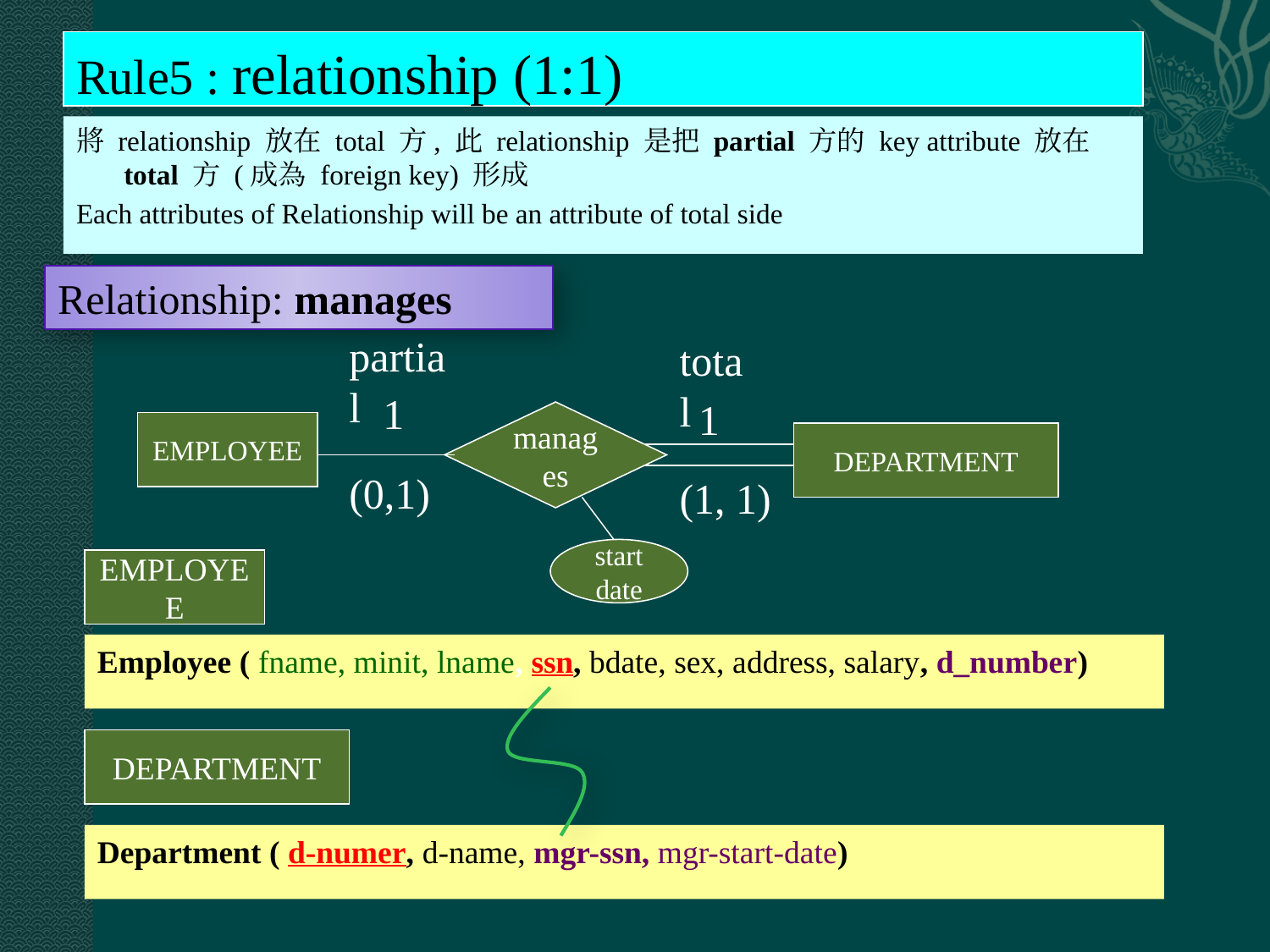

Rule5 : relationship (1:1)
將 relationship 放在 total 方, 此 relationship 是把 partial 方的 key attribute 放在 total 方 (成為 foreign key) 形成
Each attributes of Relationship will be an attribute of total side
Relationship: manages
partial
total
1
1
manages
EMPLOYEE
DEPARTMENT
(0,1)
(1, 1)
start date
EMPLOYEE
Employee ( fname, minit, lname, ssn, bdate, sex, address, salary, d_number)

DEPARTMENT
Department ( d-numer, d-name, mgr-ssn, mgr-start-date)